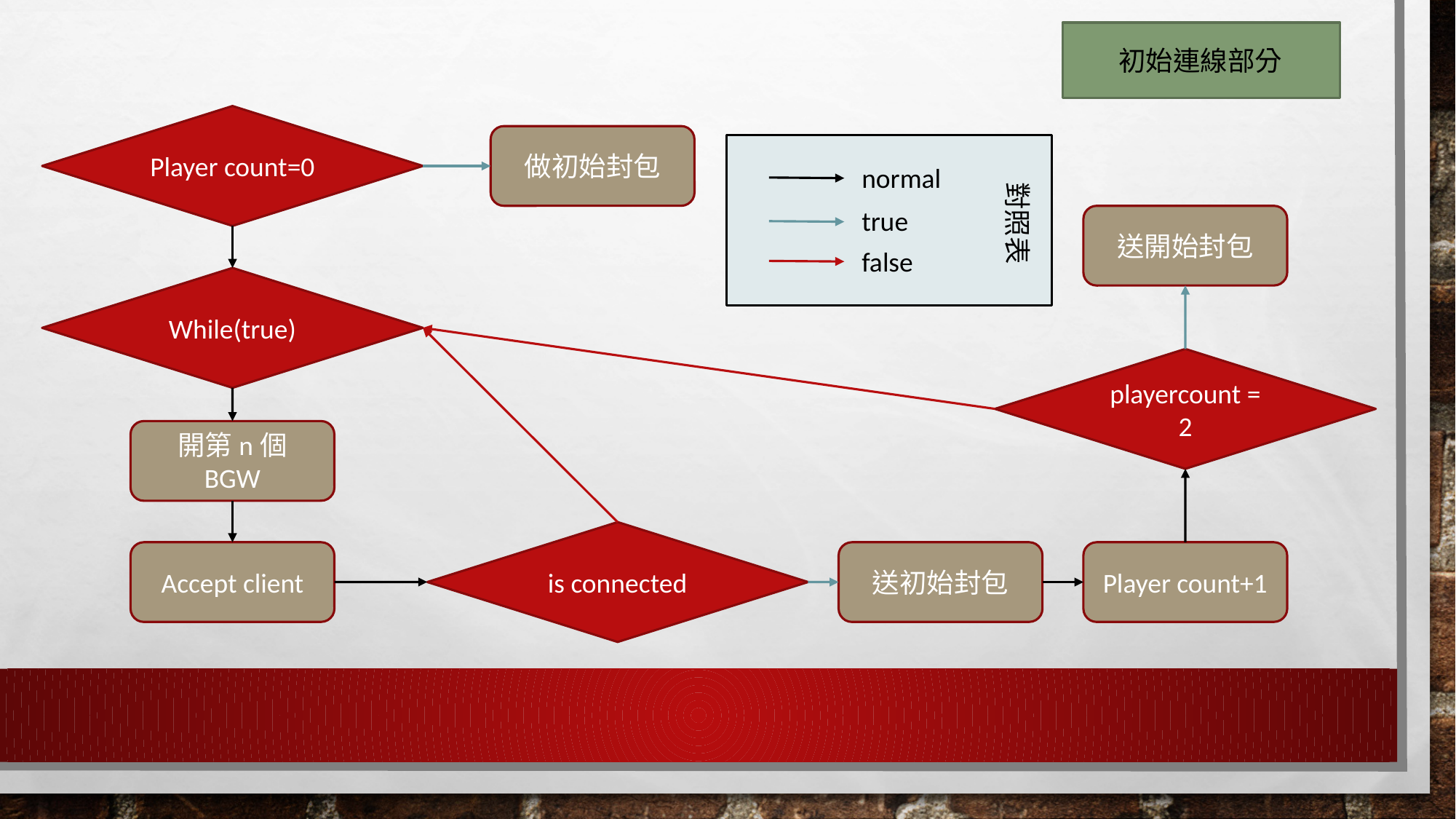

初始連線部分
Player count=0
做初始封包

normal
對照表
true
送開始封包
false
While(true)
playercount = 2
開第n個
BGW
is connected
送初始封包
Player count+1
Accept client